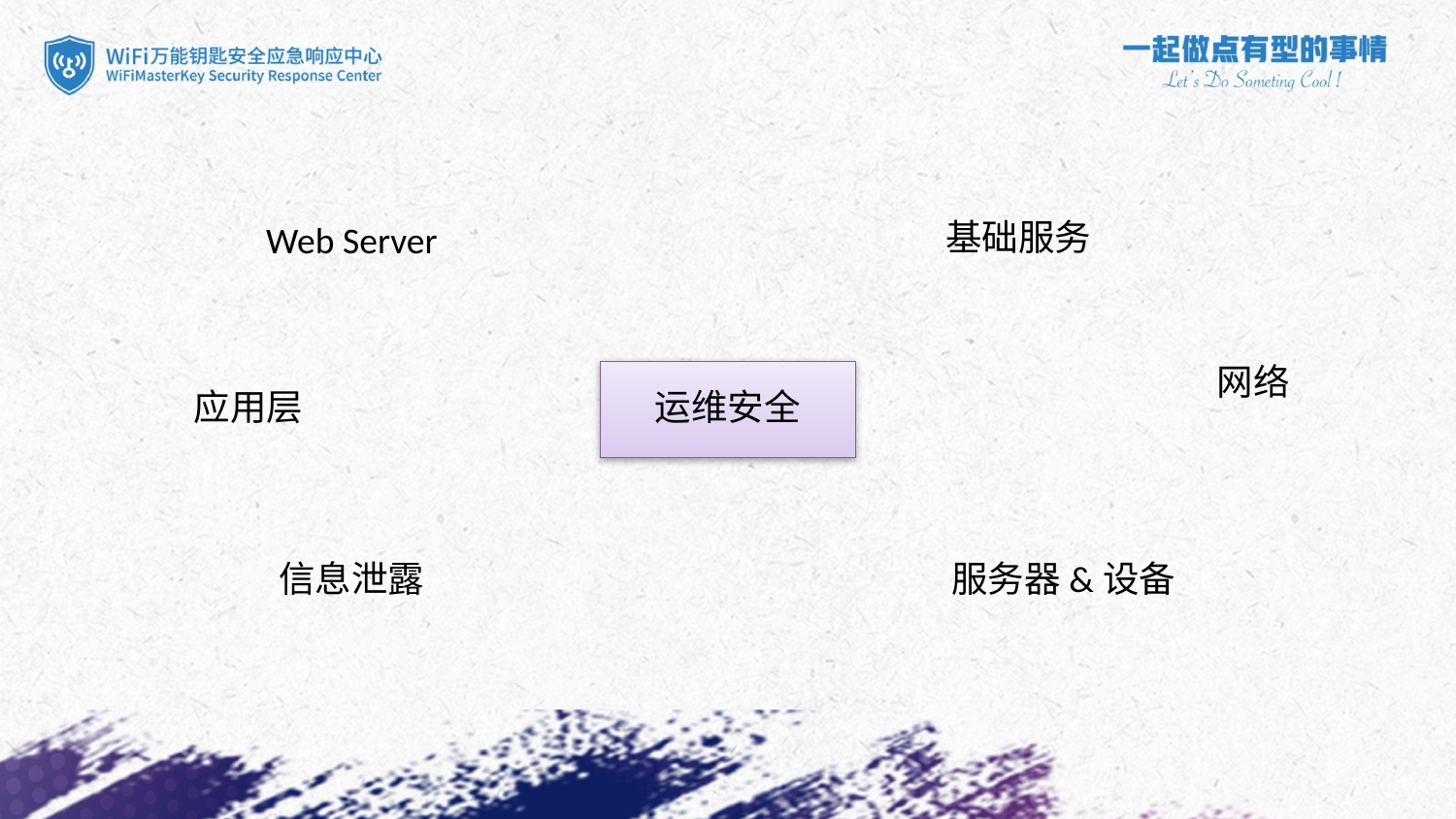

基础服务
Web Server
网络

应用层
运维安全
信息泄露
服务器&设备